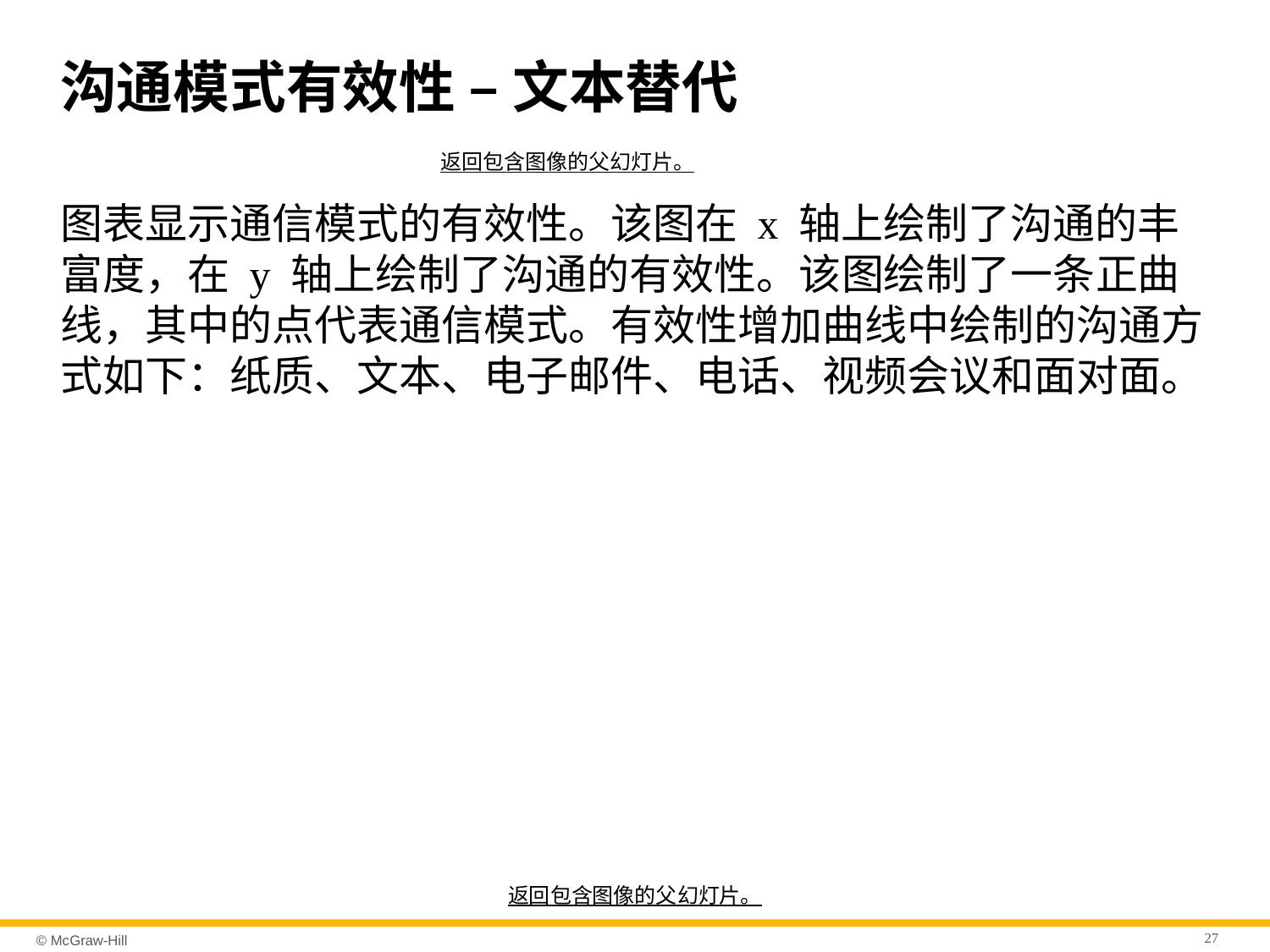

# 沟通模式有效性 – 文本替代
返回包含图像的父幻灯片。
图表显示通信模式的有效性。该图在 x 轴上绘制了沟通的丰富度，在 y 轴上绘制了沟通的有效性。该图绘制了一条正曲线，其中的点代表通信模式。有效性增加曲线中绘制的沟通方式如下：纸质、文本、电子邮件、电话、视频会议和面对面。
返回包含图像的父幻灯片。
27